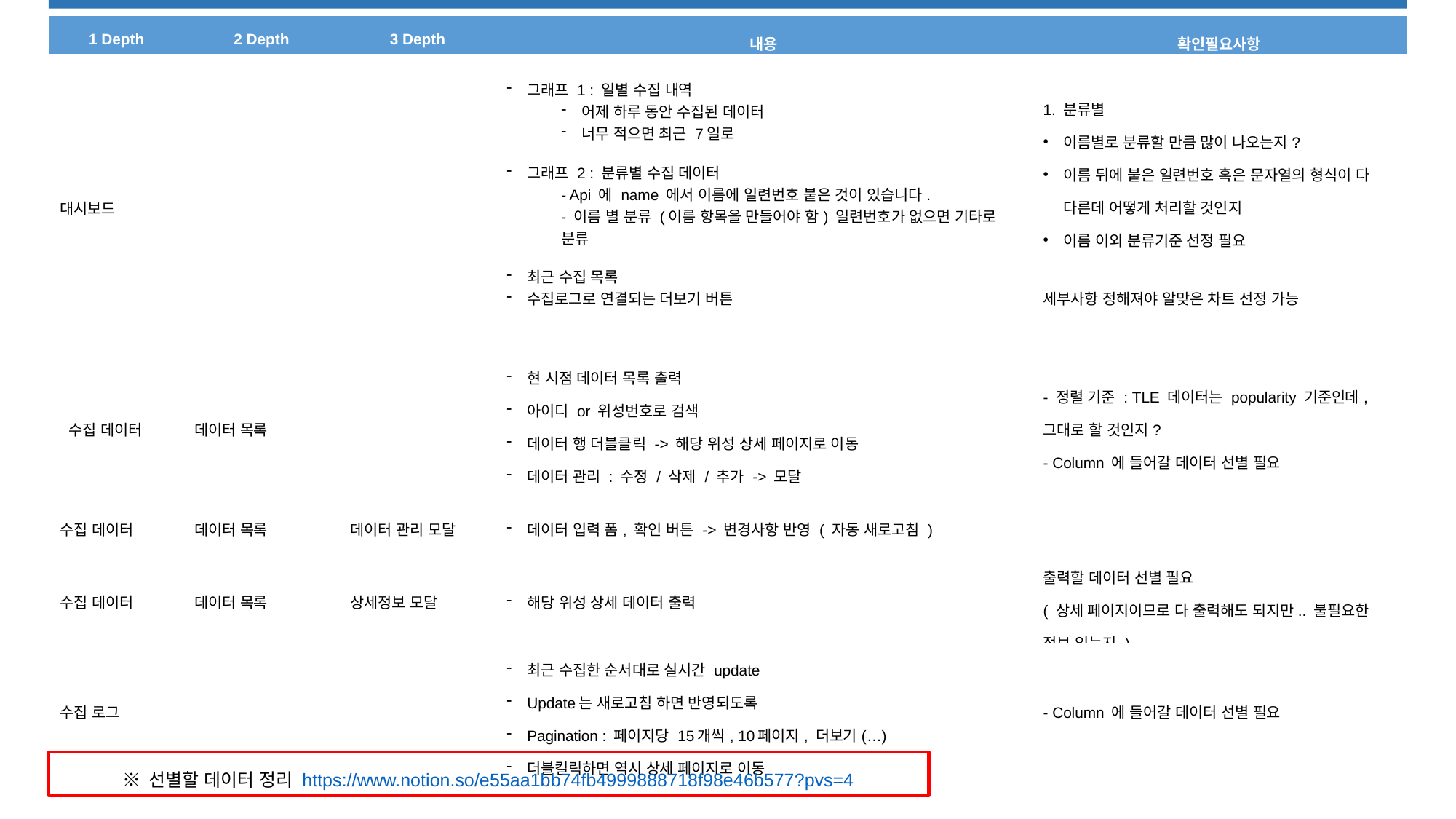

Bluelink Fleet 2.0
| 1 Depth | 2 Depth | 3 Depth | 내용 | 확인필요사항 |
| --- | --- | --- | --- | --- |
| 대시보드 |  |  | 그래프 1 : 일별 수집 내역 어제 하루 동안 수집된 데이터 너무 적으면 최근 7일로 그래프 2 : 분류별 수집 데이터 - Api 에 name 에서 이름에 일련번호 붙은 것이 있습니다. - 이름 별 분류 (이름 항목을 만들어야 함) 일련번호가 없으면 기타로 분류 최근 수집 목록 수집로그로 연결되는 더보기 버튼 | 1. 분류별 이름별로 분류할 만큼 많이 나오는지? 이름 뒤에 붙은 일련번호 혹은 문자열의 형식이 다 다른데 어떻게 처리할 것인지 이름 이외 분류기준 선정 필요 세부사항 정해져야 알맞은 차트 선정 가능 |
| 수집 데이터 | 데이터 목록 |  | 현 시점 데이터 목록 출력 아이디 or 위성번호로 검색 데이터 행 더블클릭 -> 해당 위성 상세 페이지로 이동 데이터 관리 : 수정 / 삭제 / 추가 -> 모달 Pagination : 페이지당 15개씩, 10페이지, 더보기(…) | - 정렬 기준 : TLE 데이터는 popularity 기준인데, 그대로 할 것인지? - Column 에 들어갈 데이터 선별 필요 |
| 수집 데이터 | 데이터 목록 | 데이터 관리 모달 | 데이터 입력 폼, 확인 버튼 -> 변경사항 반영 ( 자동 새로고침 ) |  |
| 수집 데이터 | 데이터 목록 | 상세정보 모달 | 해당 위성 상세 데이터 출력 | 출력할 데이터 선별 필요 ( 상세 페이지이므로 다 출력해도 되지만.. 불필요한 정보 있는지 ) |
| 수집 로그 |  |  | 최근 수집한 순서대로 실시간 update Update는 새로고침 하면 반영되도록 Pagination : 페이지당 15개씩, 10페이지, 더보기(…) 더블킬릭하면 역시 상세 페이지로 이동 | - Column 에 들어갈 데이터 선별 필요 |
메뉴별 내용 (HMC 관리자)
※ 선별할 데이터 정리 https://www.notion.so/e55aa1bb74fb4999888718f98e46b577?pvs=4